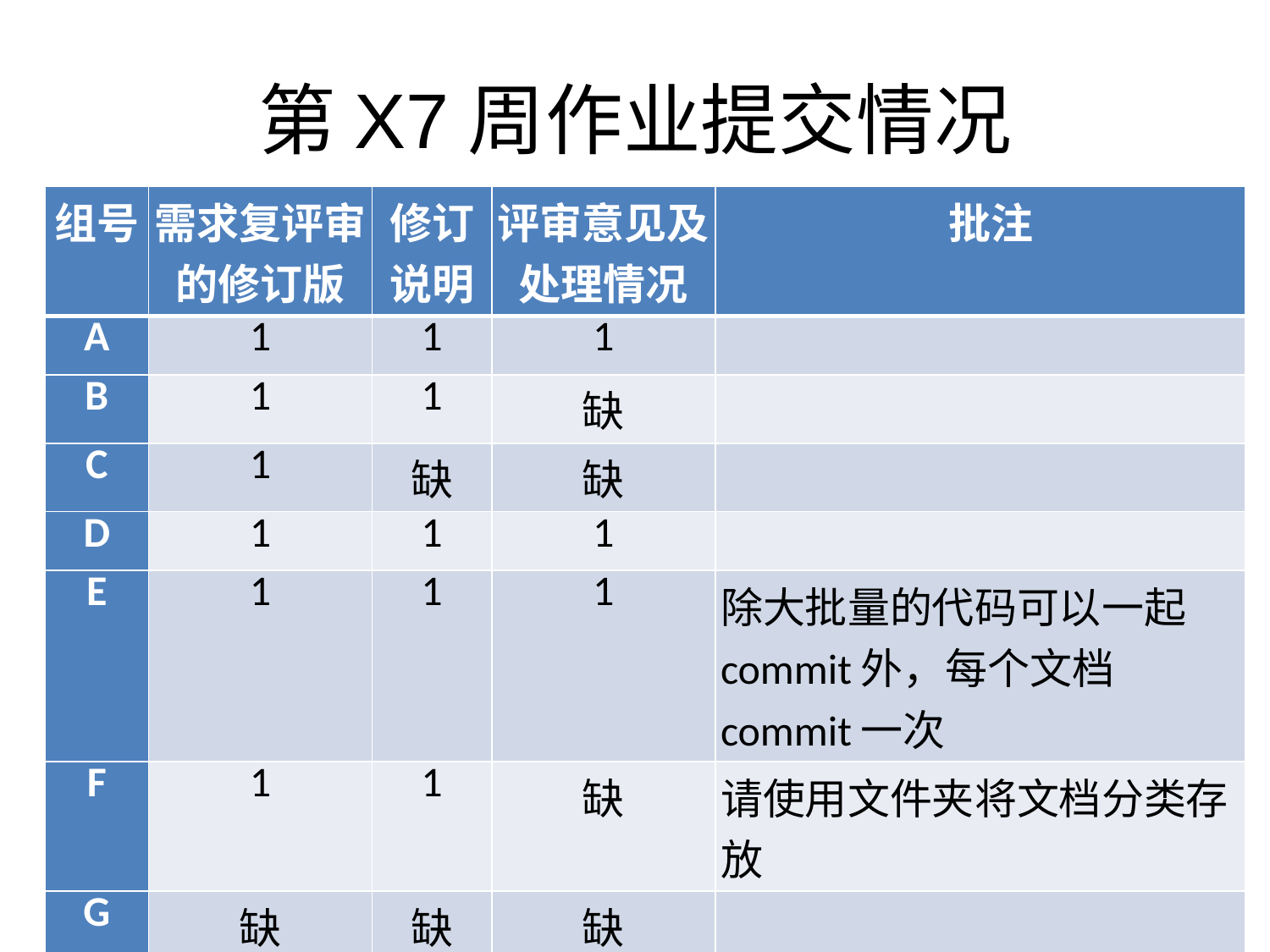

# 第X7周作业提交情况
| 组号 | 需求复评审的修订版 | 修订说明 | 评审意见及处理情况 | 批注 |
| --- | --- | --- | --- | --- |
| A | 1 | 1 | 1 |  |
| B | 1 | 1 | 缺 |  |
| C | 1 | 缺 | 缺 |  |
| D | 1 | 1 | 1 |  |
| E | 1 | 1 | 1 | 除大批量的代码可以一起commit外，每个文档commit一次 |
| F | 1 | 1 | 缺 | 请使用文件夹将文档分类存放 |
| G | 缺 | 缺 | 缺 |  |
| H | 1 | 1 | 1 |  |